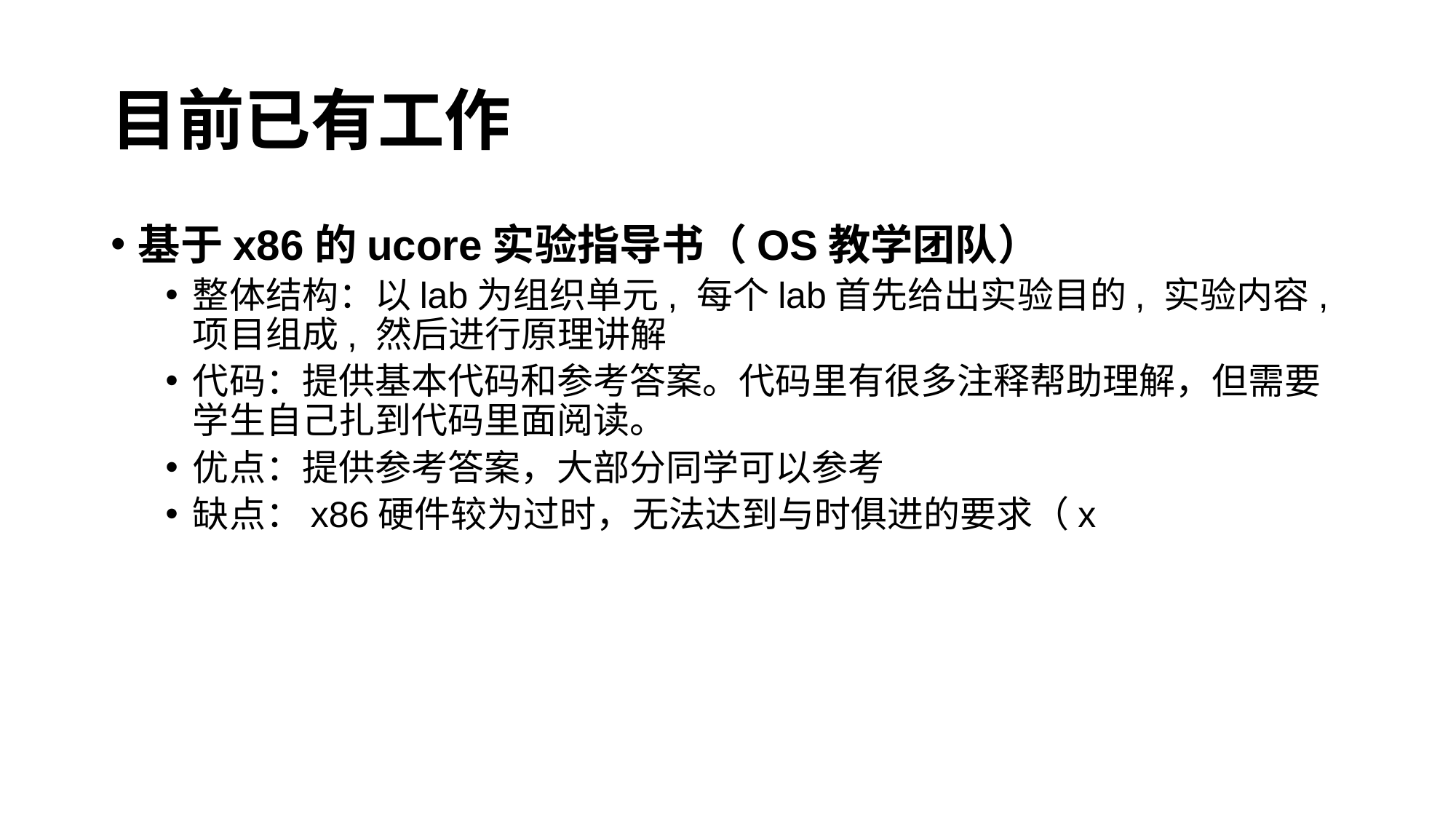

# 目前已有工作
基于x86的ucore实验指导书（OS教学团队）
整体结构：以lab为组织单元, 每个lab首先给出实验目的, 实验内容, 项目组成, 然后进行原理讲解
代码：提供基本代码和参考答案。代码里有很多注释帮助理解，但需要学生自己扎到代码里面阅读。
优点：提供参考答案，大部分同学可以参考
缺点：x86硬件较为过时，无法达到与时俱进的要求（x